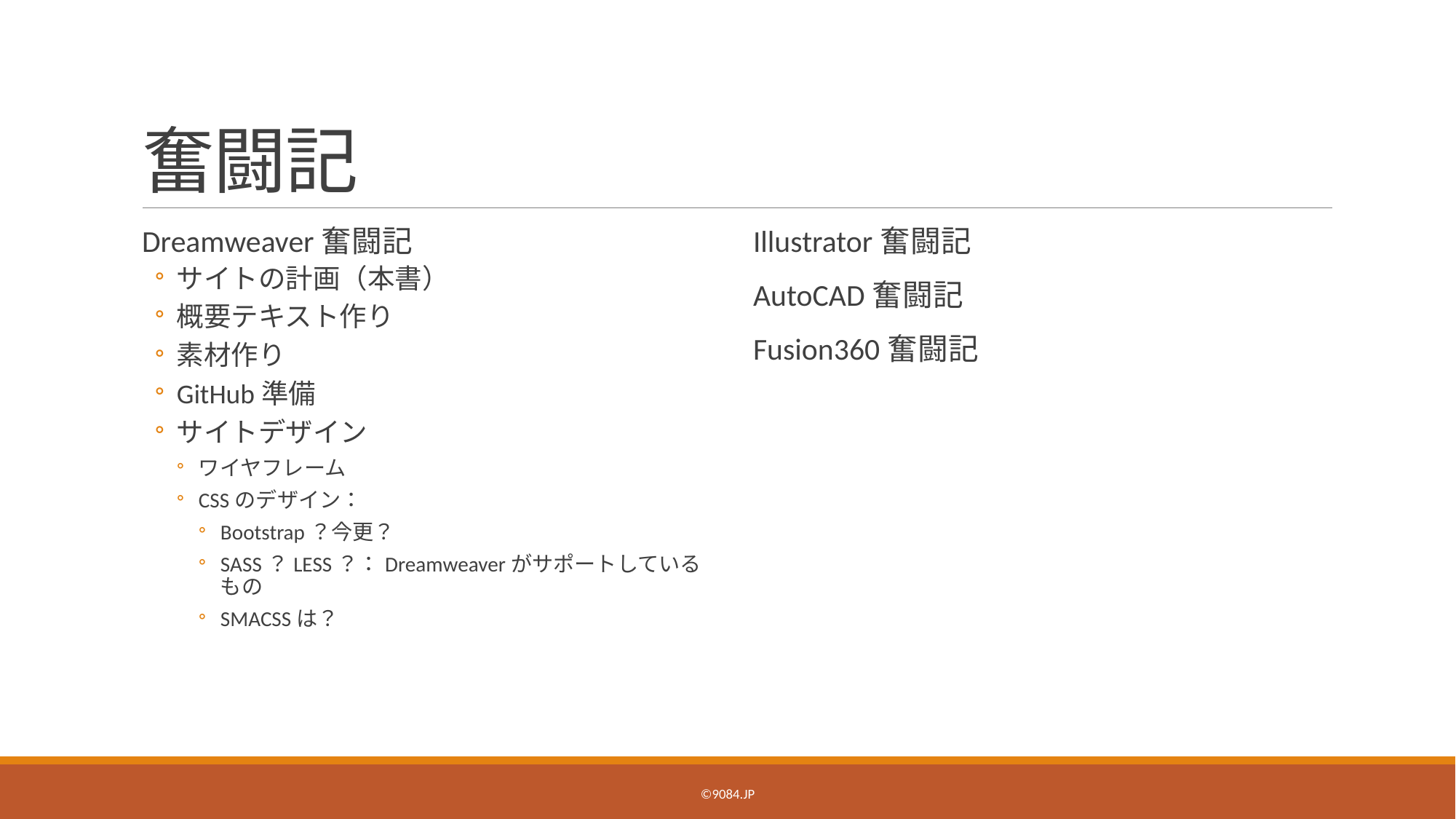

# 奮闘記
Dreamweaver奮闘記
サイトの計画（本書）
概要テキスト作り
素材作り
GitHub準備
サイトデザイン
ワイヤフレーム
CSSのデザイン：
Bootstrap？今更？
SASS？LESS？：Dreamweaverがサポートしているもの
SMACSSは？

Illustrator奮闘記
AutoCAD奮闘記
Fusion360奮闘記
©️9084.jp